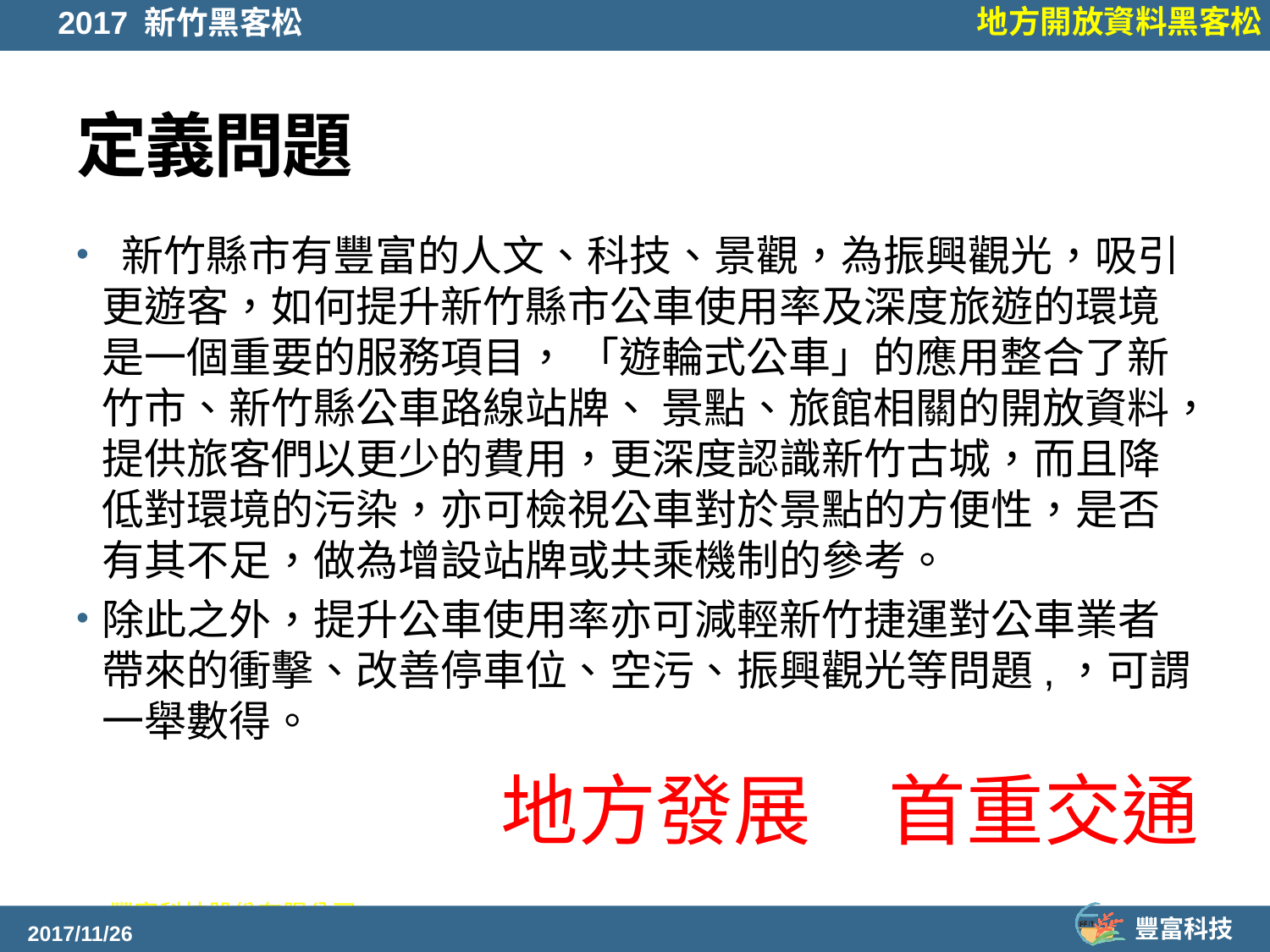

# 定義問題
 新竹縣市有豐富的人文、科技、景觀，為振興觀光，吸引更遊客，如何提升新竹縣市公車使用率及深度旅遊的環境是一個重要的服務項目， 「遊輪式公車」的應用整合了新竹市、新竹縣公車路線站牌、 景點、旅館相關的開放資料，提供旅客們以更少的費用，更深度認識新竹古城，而且降低對環境的污染，亦可檢視公車對於景點的方便性，是否有其不足，做為增設站牌或共乘機制的參考。
除此之外，提升公車使用率亦可減輕新竹捷運對公車業者帶來的衝擊、改善停車位、空污、振興觀光等問題,，可謂一舉數得。
地方發展　首重交通